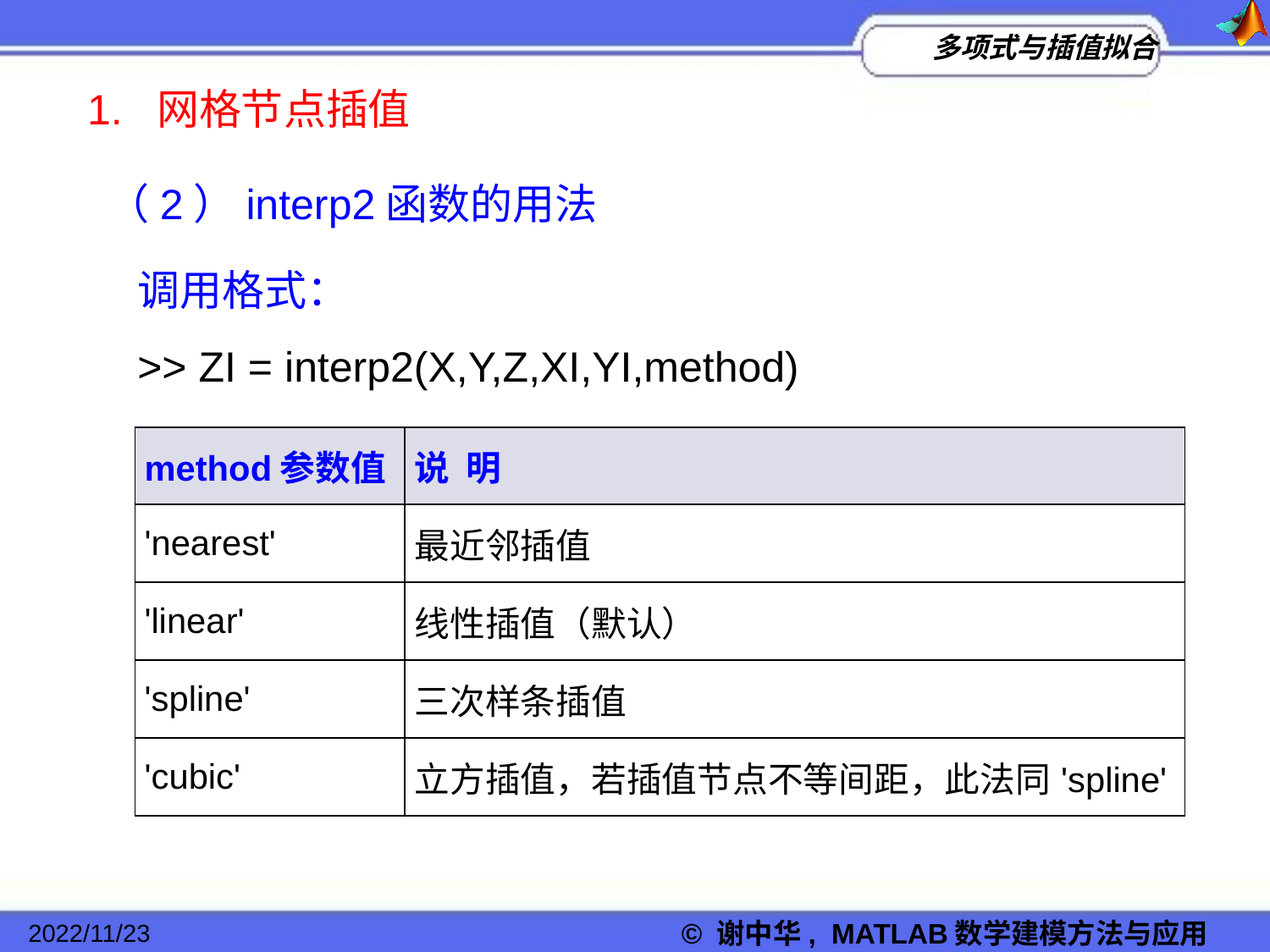

1.  网格节点插值
（2）interp2函数的用法
调用格式：
>> ZI = interp2(X,Y,Z,XI,YI,method)
| method参数值 | 说 明 |
| --- | --- |
| 'nearest' | 最近邻插值 |
| 'linear' | 线性插值（默认） |
| 'spline' | 三次样条插值 |
| 'cubic' | 立方插值，若插值节点不等间距，此法同'spline' |
© 谢中华,  MATLAB数学建模方法与应用
2022/11/23